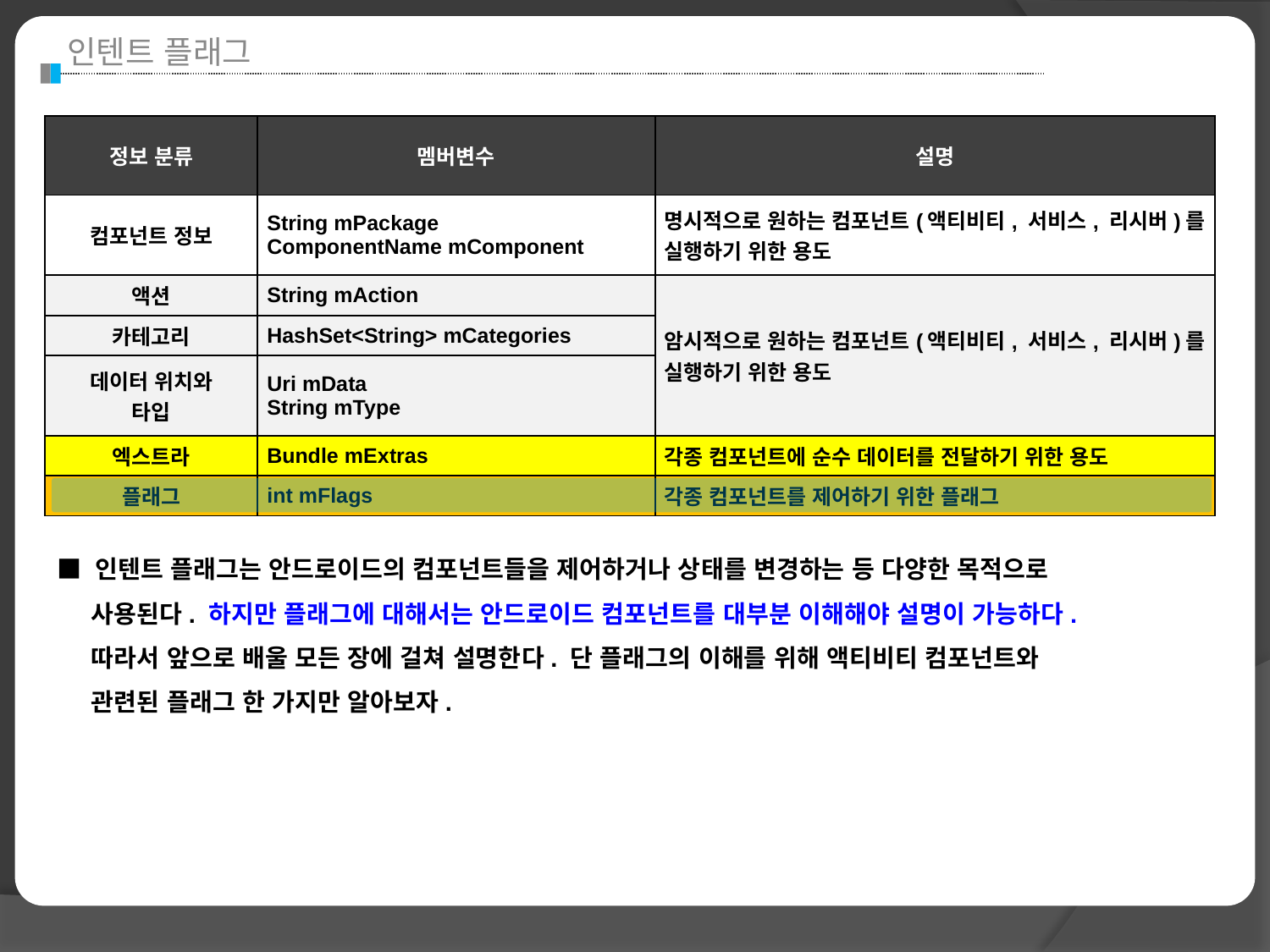

인텐트 플래그

| 정보 분류 | 멤버변수 | 설명 |
| --- | --- | --- |
| 컴포넌트 정보 | String mPackage ComponentName mComponent | 명시적으로 원하는 컴포넌트(액티비티, 서비스, 리시버)를 실행하기 위한 용도 |
| 액션 | String mAction | 암시적으로 원하는 컴포넌트(액티비티, 서비스, 리시버)를 실행하기 위한 용도 |
| 카테고리 | HashSet<String> mCategories |  |
| 데이터 위치와 타입 | Uri mData String mType |  |
| 엑스트라 | Bundle mExtras | 각종 컴포넌트에 순수 데이터를 전달하기 위한 용도 |
| 플래그 | int mFlags | 각종 컴포넌트를 제어하기 위한 플래그 |

■ 인텐트 플래그는 안드로이드의 컴포넌트들을 제어하거나 상태를 변경하는 등 다양한 목적으로
    사용된다. 하지만 플래그에 대해서는 안드로이드 컴포넌트를 대부분 이해해야 설명이 가능하다.
    따라서 앞으로 배울 모든 장에 걸쳐 설명한다. 단 플래그의 이해를 위해 액티비티 컴포넌트와
    관련된 플래그 한 가지만 알아보자.